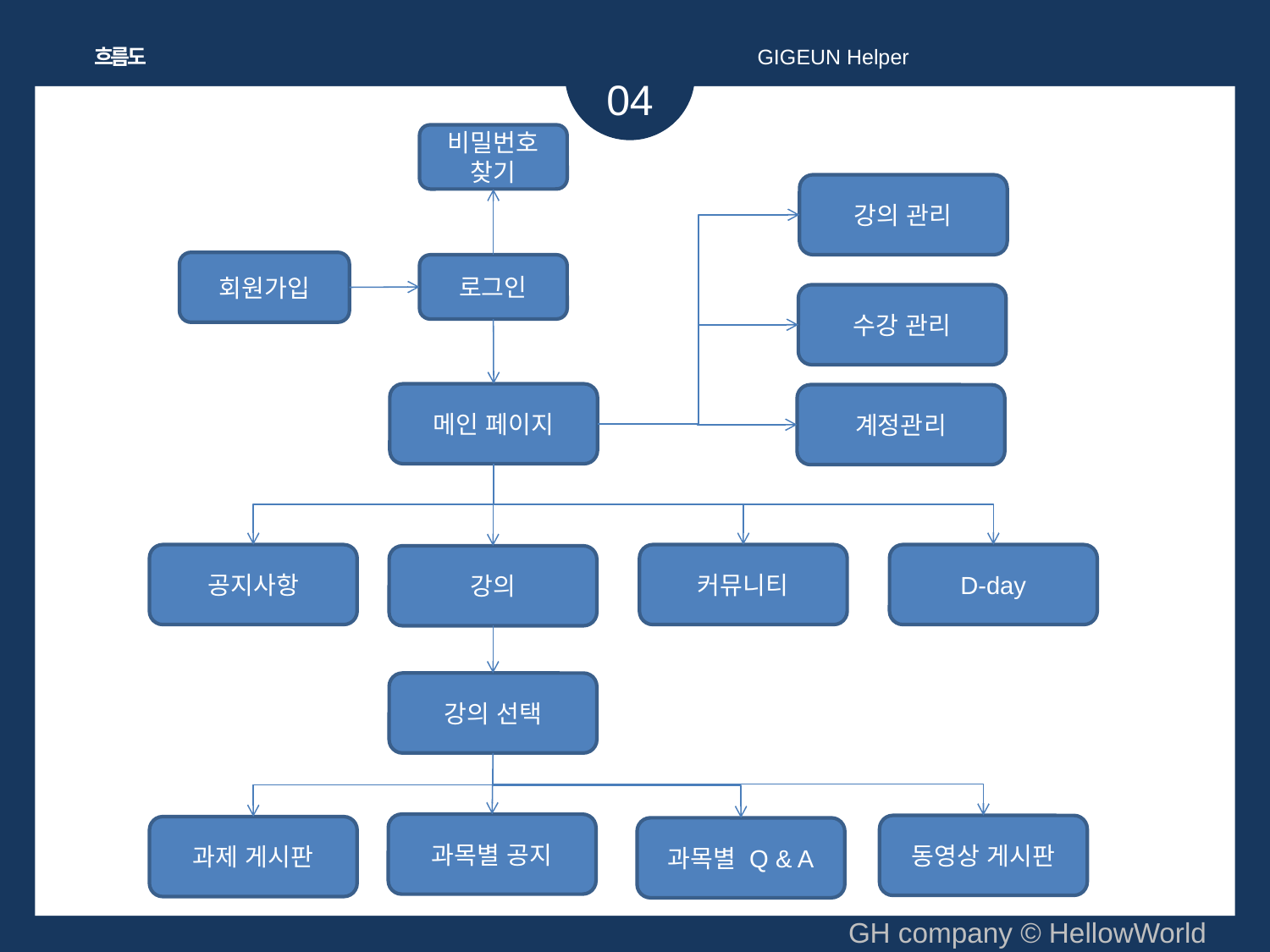

흐름도
GIGEUN Helper
04

비밀번호 찾기
강의 관리
회원가입
로그인
수강 관리
메인 페이지
계정관리
공지사항
커뮤니티
D-day
강의
강의 선택
과목별 공지
동영상 게시판
과제 게시판
과목별 Q & A
 GH company © HellowWorld